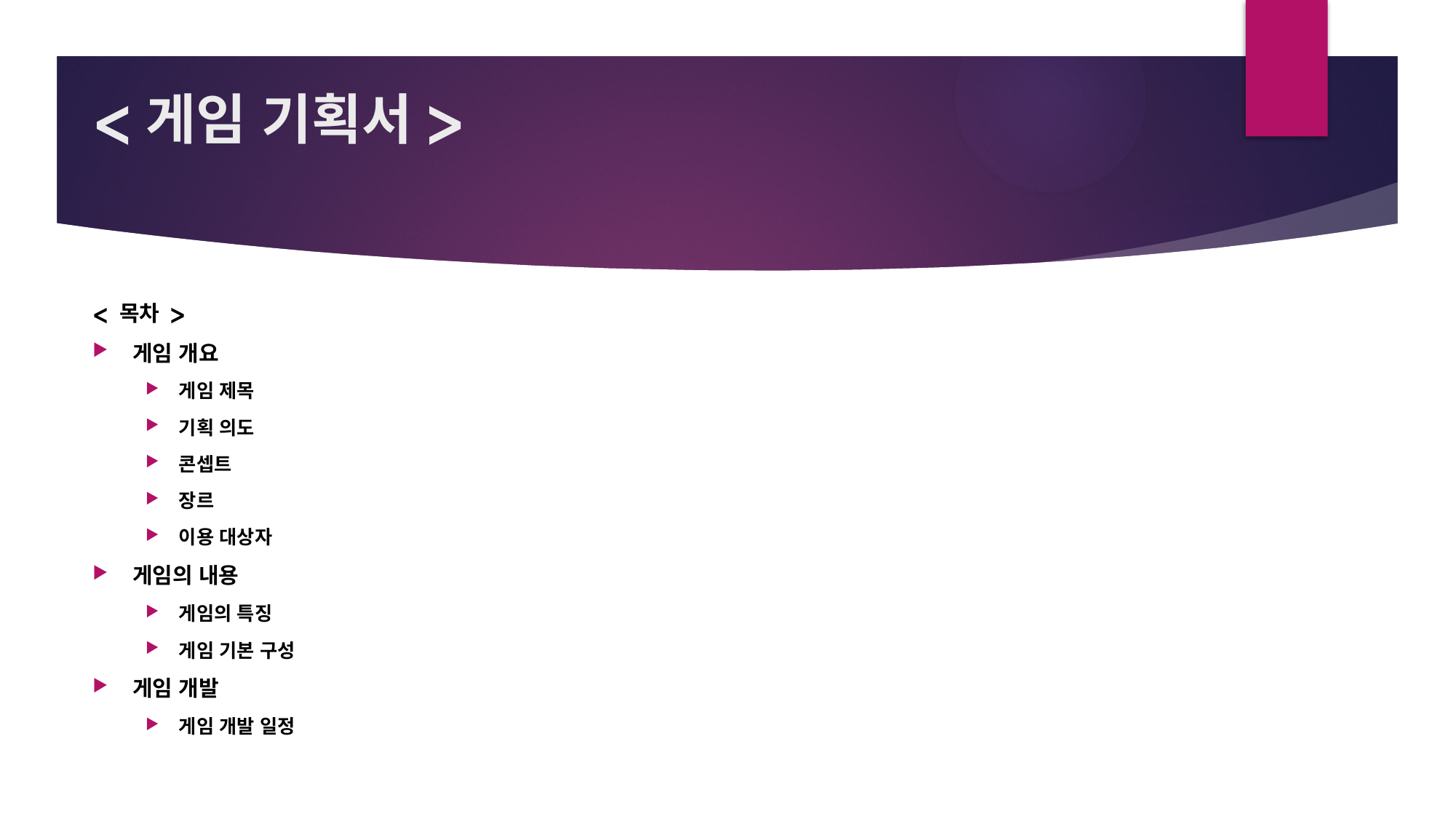

# <게임 기획서>
< 목차 >
게임 개요
게임 제목
기획 의도
콘셉트
장르
이용 대상자
게임의 내용
게임의 특징
게임 기본 구성
게임 개발
게임 개발 일정